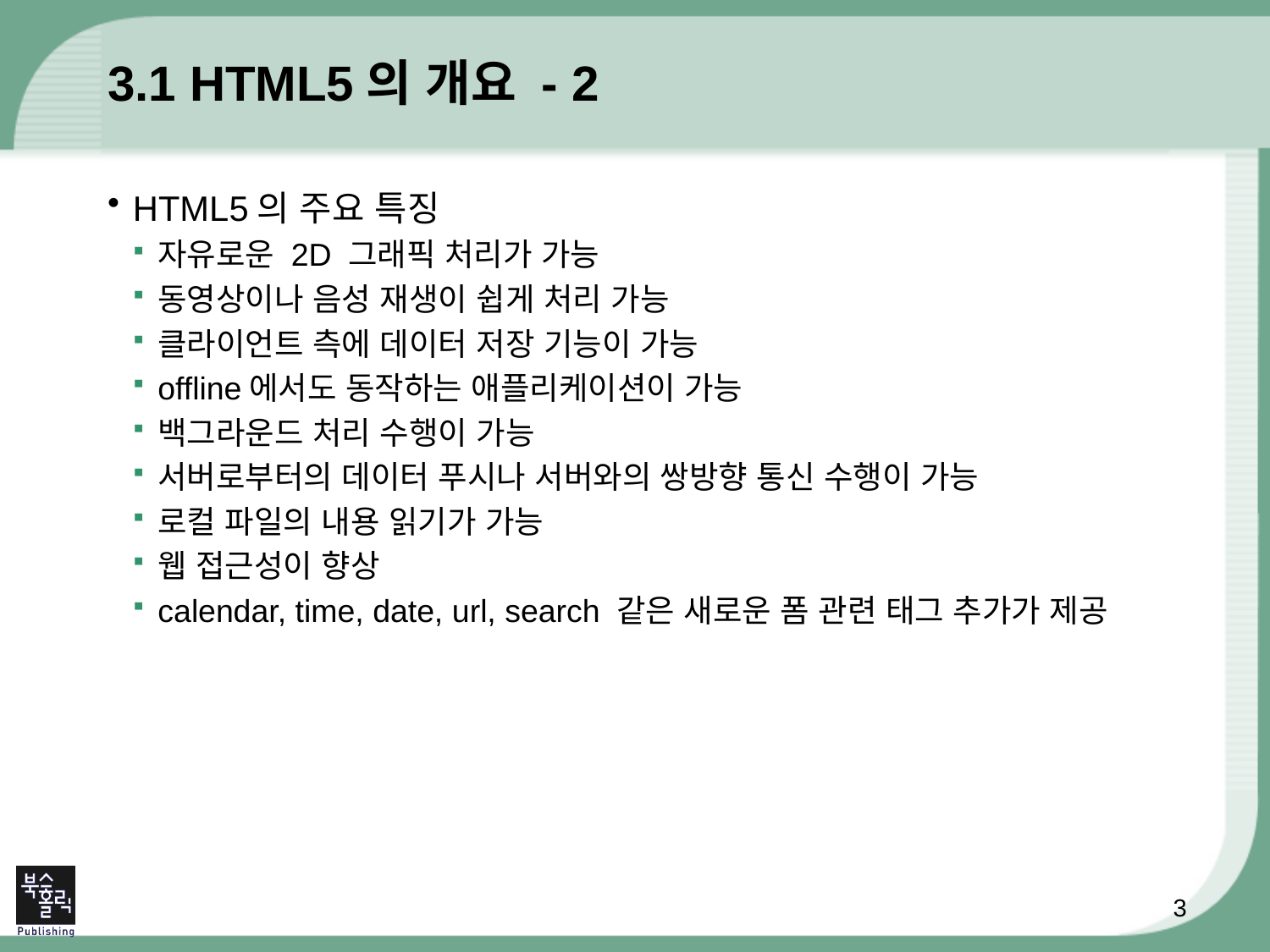

# 3.1 HTML5의 개요 - 2
HTML5의 주요 특징
자유로운 2D 그래픽 처리가 가능
동영상이나 음성 재생이 쉽게 처리 가능
클라이언트 측에 데이터 저장 기능이 가능
offline에서도 동작하는 애플리케이션이 가능
백그라운드 처리 수행이 가능
서버로부터의 데이터 푸시나 서버와의 쌍방향 통신 수행이 가능
로컬 파일의 내용 읽기가 가능
웹 접근성이 향상
calendar, time, date, url, search 같은 새로운 폼 관련 태그 추가가 제공

3